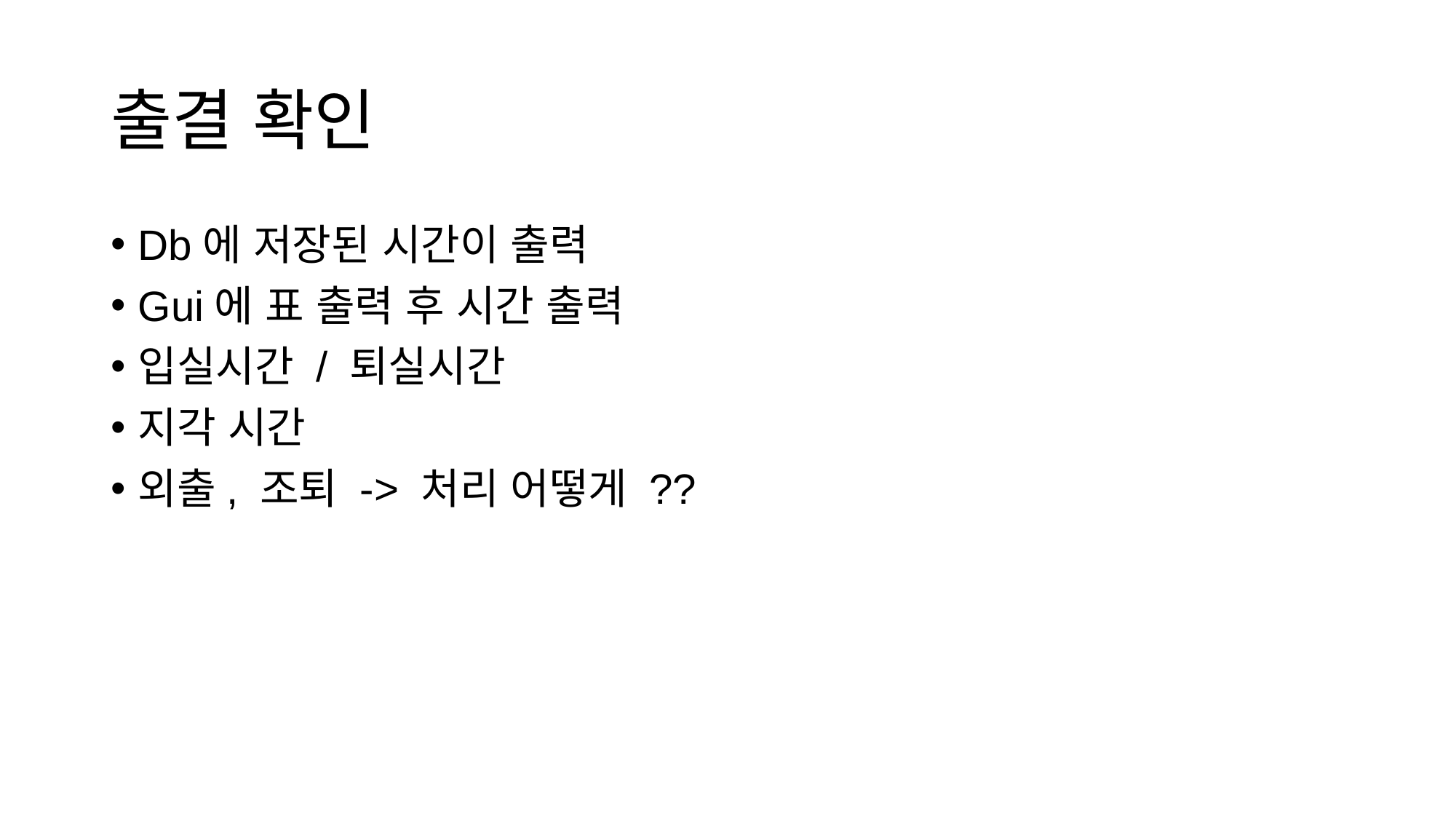

# 출결 확인
Db에 저장된 시간이 출력
Gui에 표 출력 후 시간 출력
입실시간 / 퇴실시간
지각 시간
외출, 조퇴 -> 처리 어떻게 ??